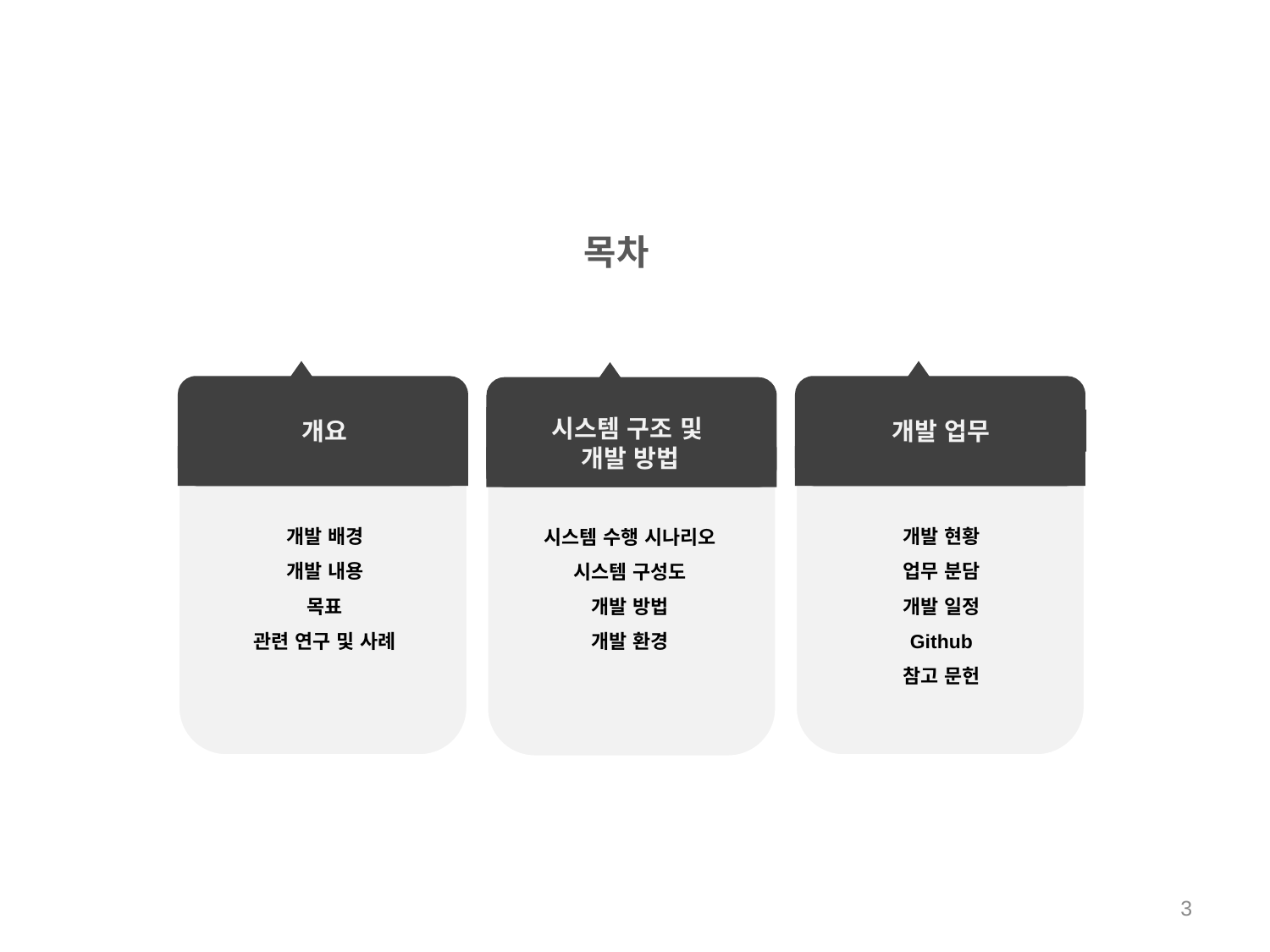

목차

시스템 구조 및
개발 방법
---
개요
개발 업무

개발 배경
개발 내용
목표
관련 연구 및 사례

개발 현황
업무 분담
개발 일정
Github
참고 문헌
시스템 수행 시나리오
시스템 구성도
개발 방법
개발 환경

3